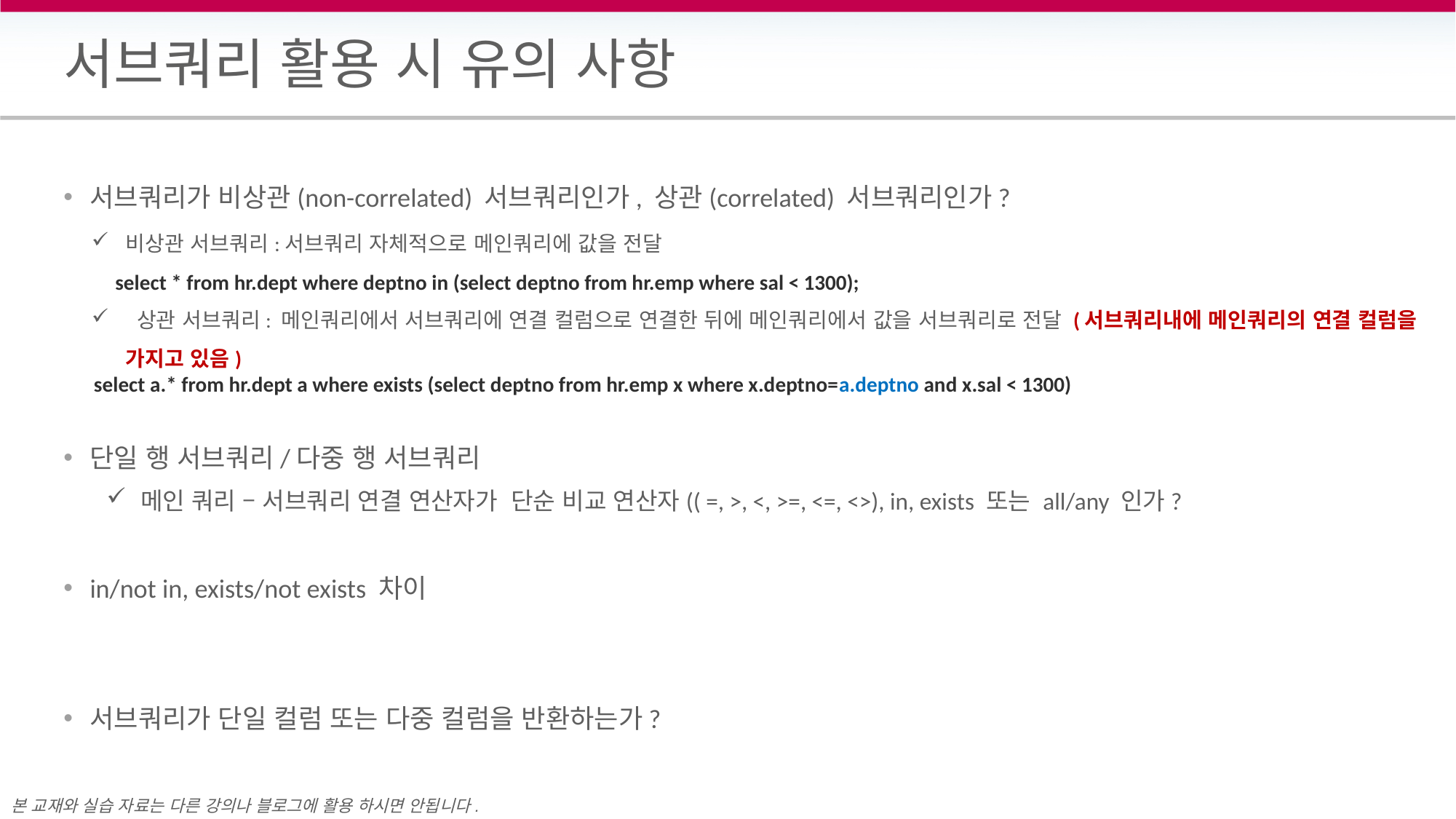

# 서브쿼리 활용 시 유의 사항
서브쿼리가 비상관(non-correlated) 서브쿼리인가, 상관(correlated) 서브쿼리인가?

단일 행 서브쿼리/다중 행 서브쿼리

in/not in, exists/not exists 차이

서브쿼리가 단일 컬럼 또는 다중 컬럼을 반환하는가?
비상관 서브쿼리:서브쿼리 자체적으로 메인쿼리에 값을 전달
     select * from hr.dept where deptno in (select deptno from hr.emp where sal < 1300);
 상관 서브쿼리: 메인쿼리에서 서브쿼리에 연결 컬럼으로 연결한 뒤에 메인쿼리에서 값을 서브쿼리로 전달 (서브쿼리내에 메인쿼리의 연결 컬럼을 가지고 있음)
            select a.* from hr.dept a where exists (select deptno from hr.emp x where x.deptno=a.deptno and x.sal < 1300)
메인 쿼리 – 서브쿼리 연결 연산자가  단순 비교 연산자(( =, >, <, >=, <=, <>), in, exists 또는 all/any 인가?